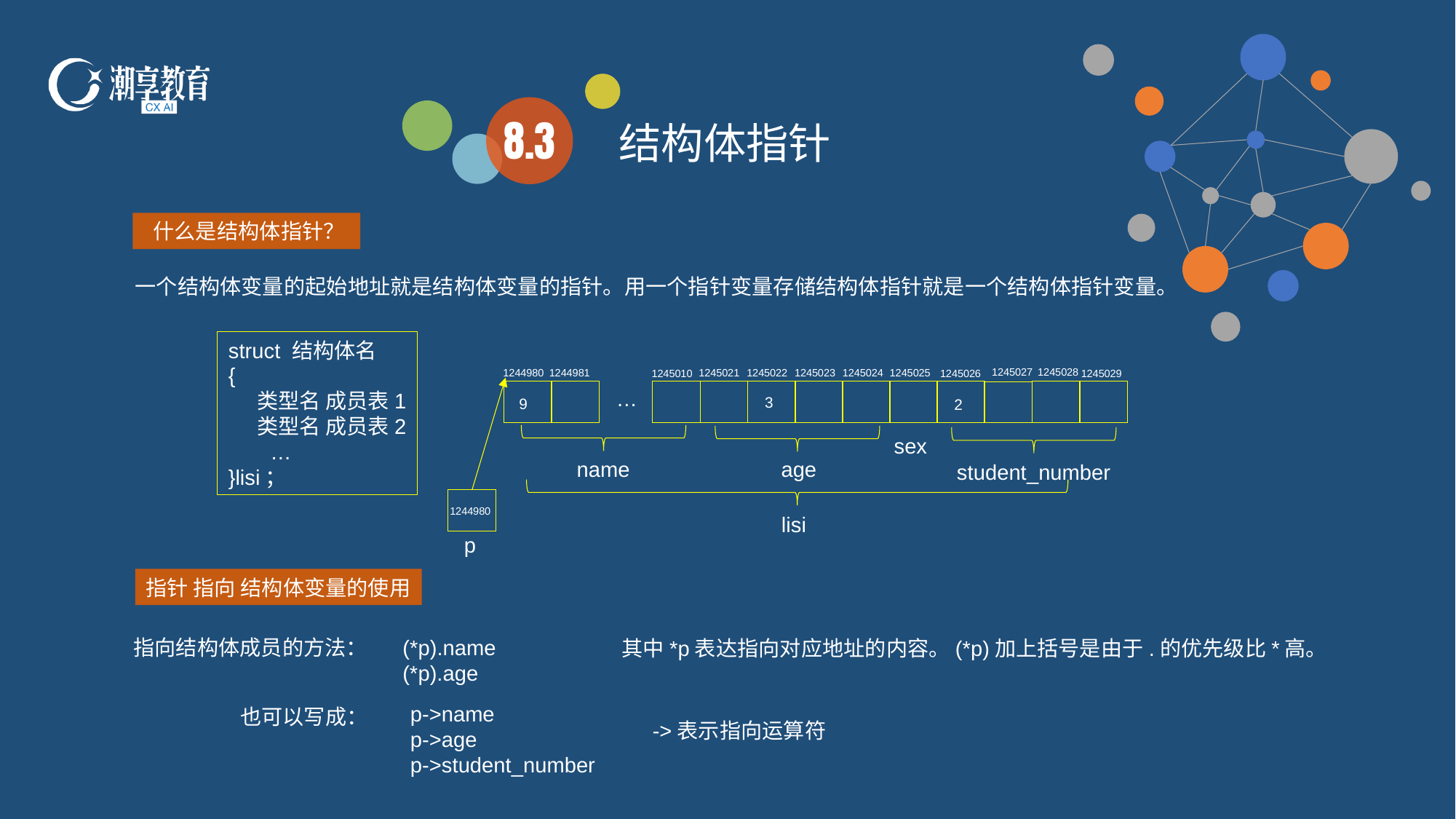

8.3

结构体指针
 什么是结构体指针？

一个结构体变量的起始地址就是结构体变量的指针。用一个指针变量存储结构体指针就是一个结构体指针变量。
struct 结构体名
{
     类型名 成员表1
     类型名 成员表2
       …
}lisi；

1245027
1245028
1245025
1244980
1244981
1245021
1245022
1245023
1245024
1245026
1245010
1245029
…

3
9
2
sex
age
name
student_number

1244980
lisi
p
指针 指向 结构体变量的使用
(*p).name
(*p).age
指向结构体成员的方法：
其中*p表达指向对应地址的内容。(*p)加上括号是由于.的优先级比*高。
p->name
p->age
p->student_number
也可以写成：
->表示指向运算符